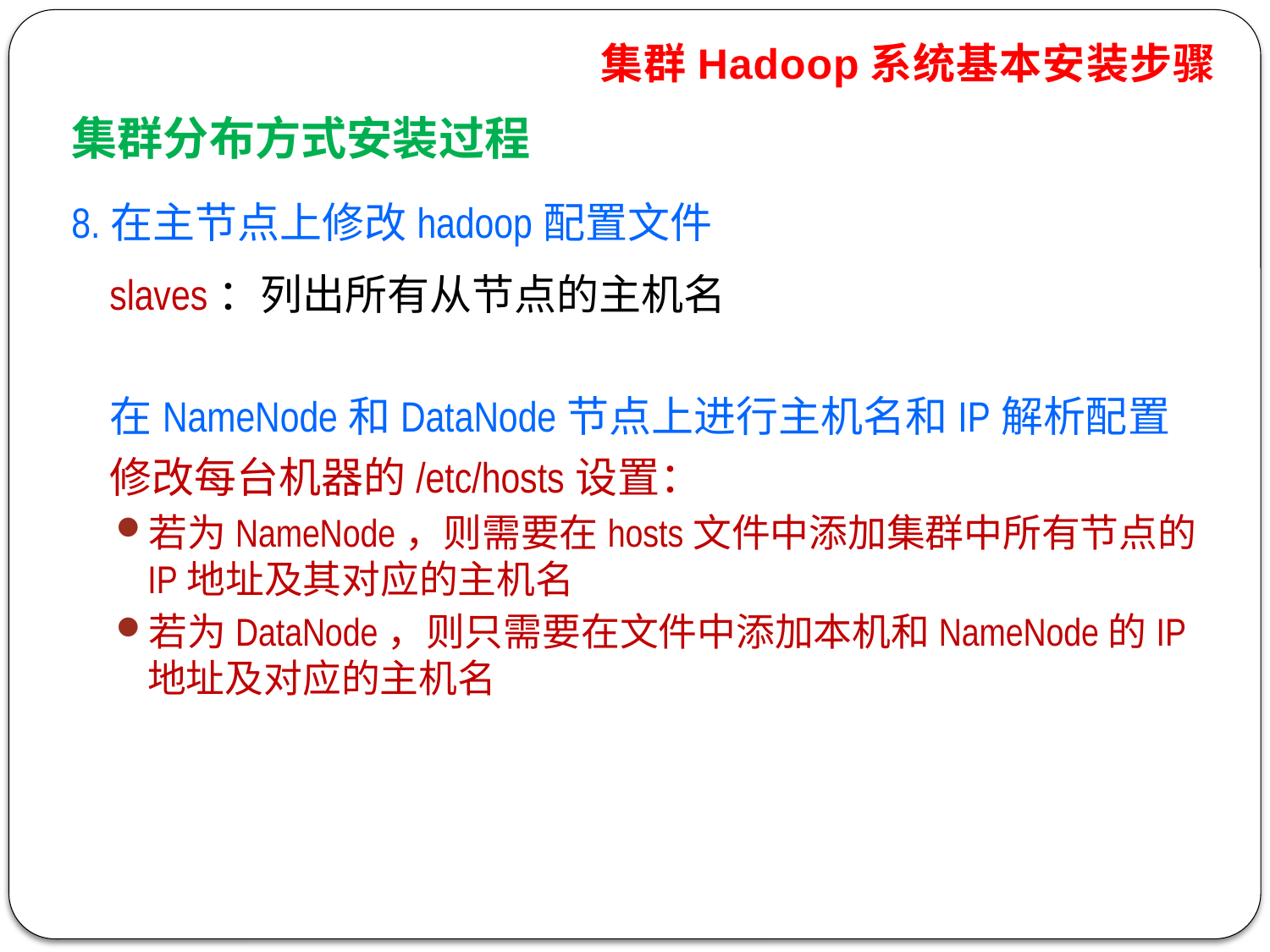

集群Hadoop系统基本安装步骤
集群分布方式安装过程
8.在主节点上修改hadoop配置文件
	slaves：列出所有从节点的主机名

   在NameNode和DataNode节点上进行主机名和IP解析配置
	修改每台机器的/etc/hosts设置：
若为NameNode，则需要在hosts文件中添加集群中所有节点的IP地址及其对应的主机名
若为DataNode，则只需要在文件中添加本机和NameNode的IP地址及对应的主机名